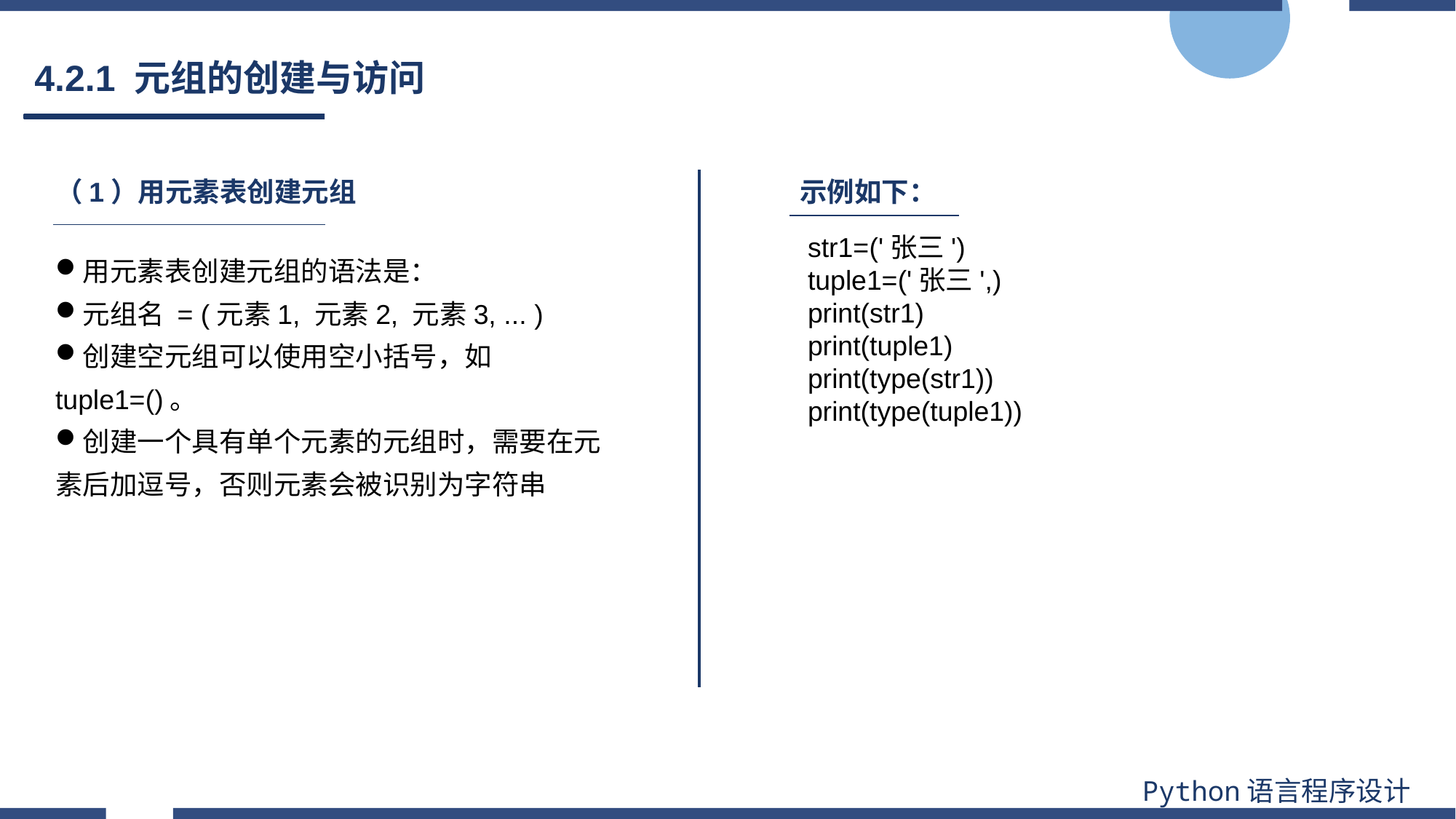

# 4.2.1 元组的创建与访问
（1）用元素表创建元组
示例如下：
str1=('张三')
tuple1=('张三',)
print(str1)
print(tuple1)
print(type(str1))
print(type(tuple1))
用元素表创建元组的语法是：
元组名 = (元素1, 元素2, 元素3, ... )
创建空元组可以使用空小括号，如tuple1=()。
创建一个具有单个元素的元组时，需要在元素后加逗号，否则元素会被识别为字符串